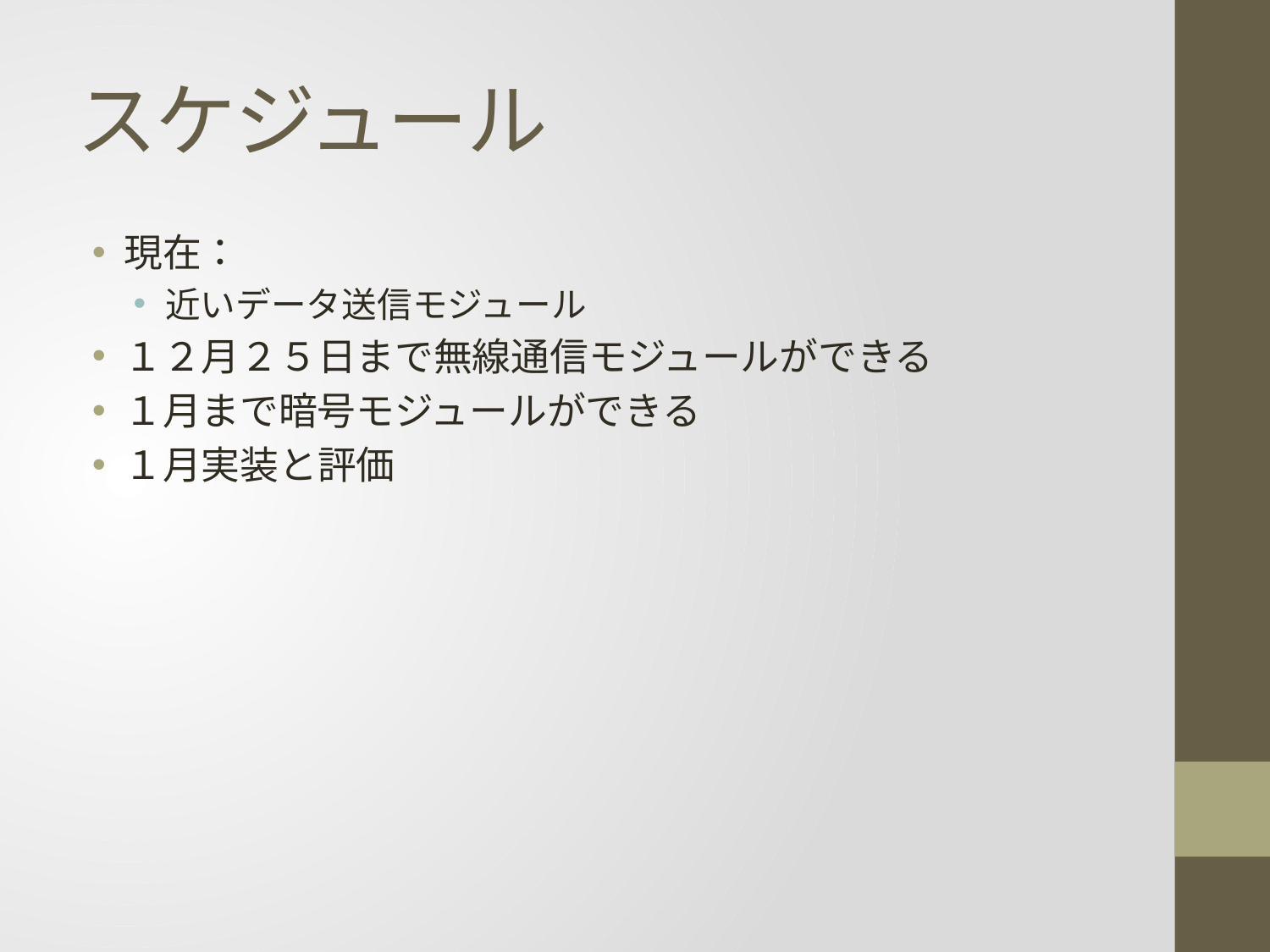

# スケジュール
現在：
近いデータ送信モジュール
１２月２５日まで無線通信モジュールができる
１月まで暗号モジュールができる
１月実装と評価